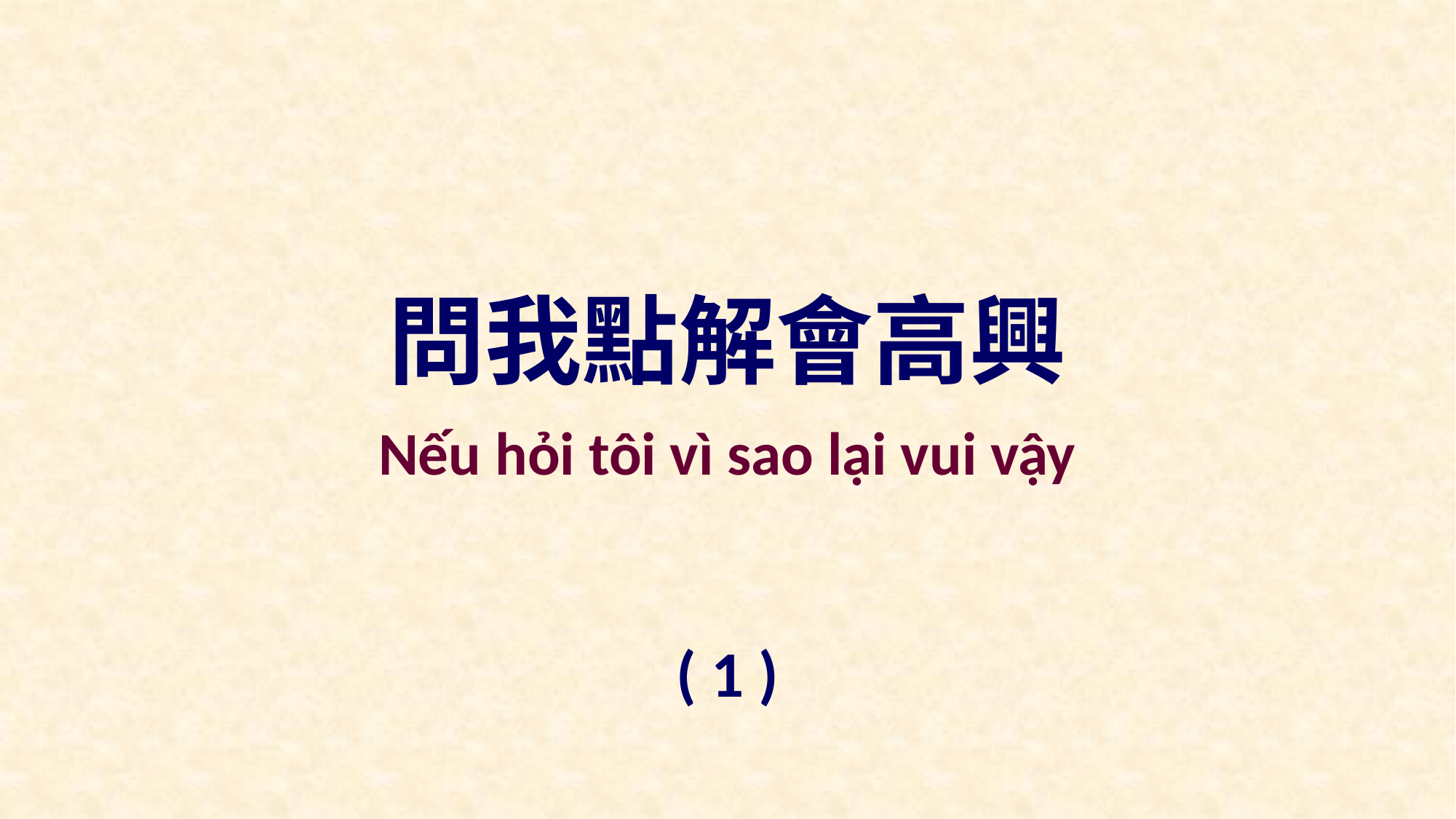

問我點解會高興
Nếu hỏi tôi vì sao lại vui vậy
( 1 )